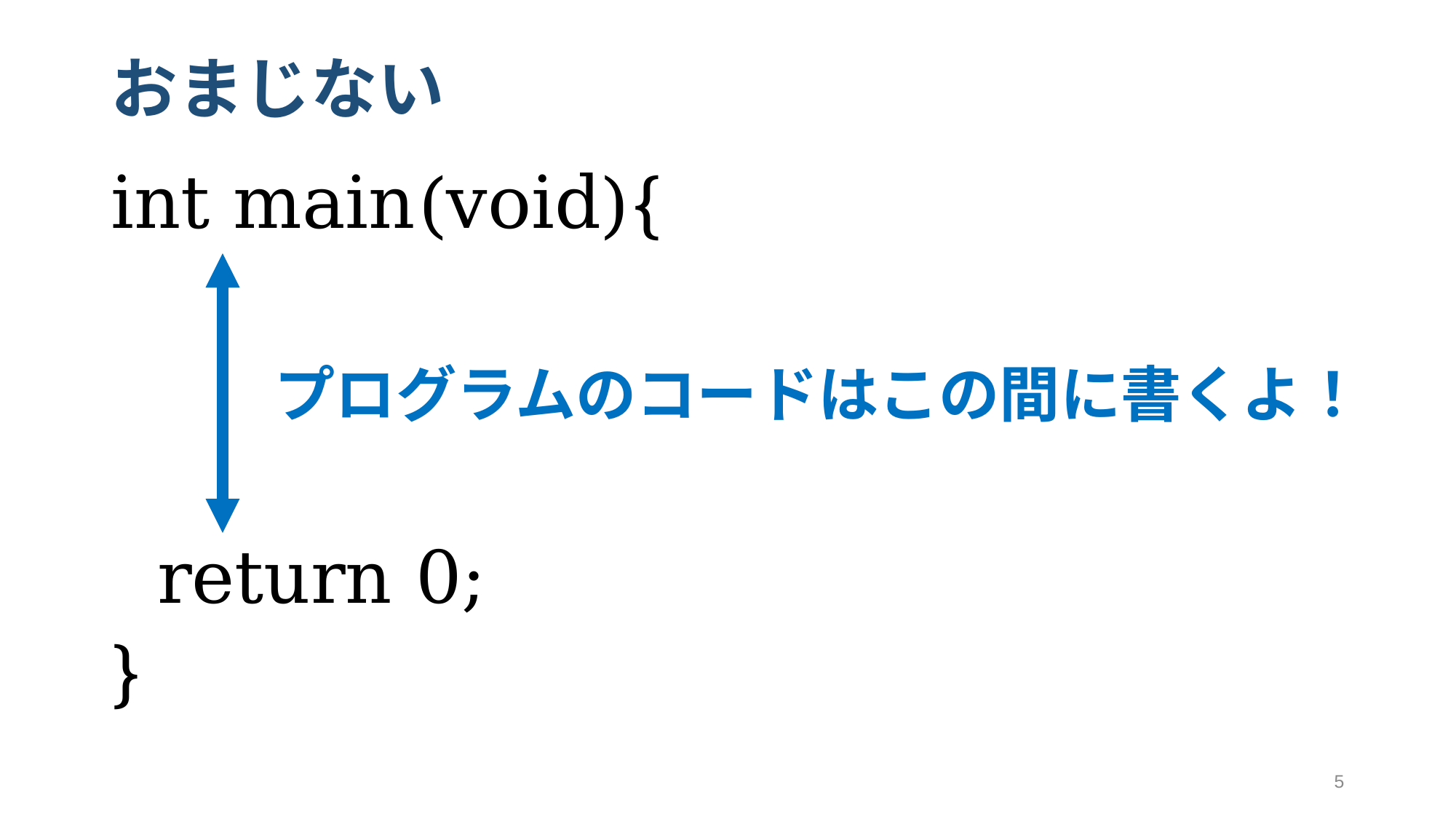

# おまじない
int main(void){

  return 0;
}
プログラムのコードはこの間に書くよ！
5